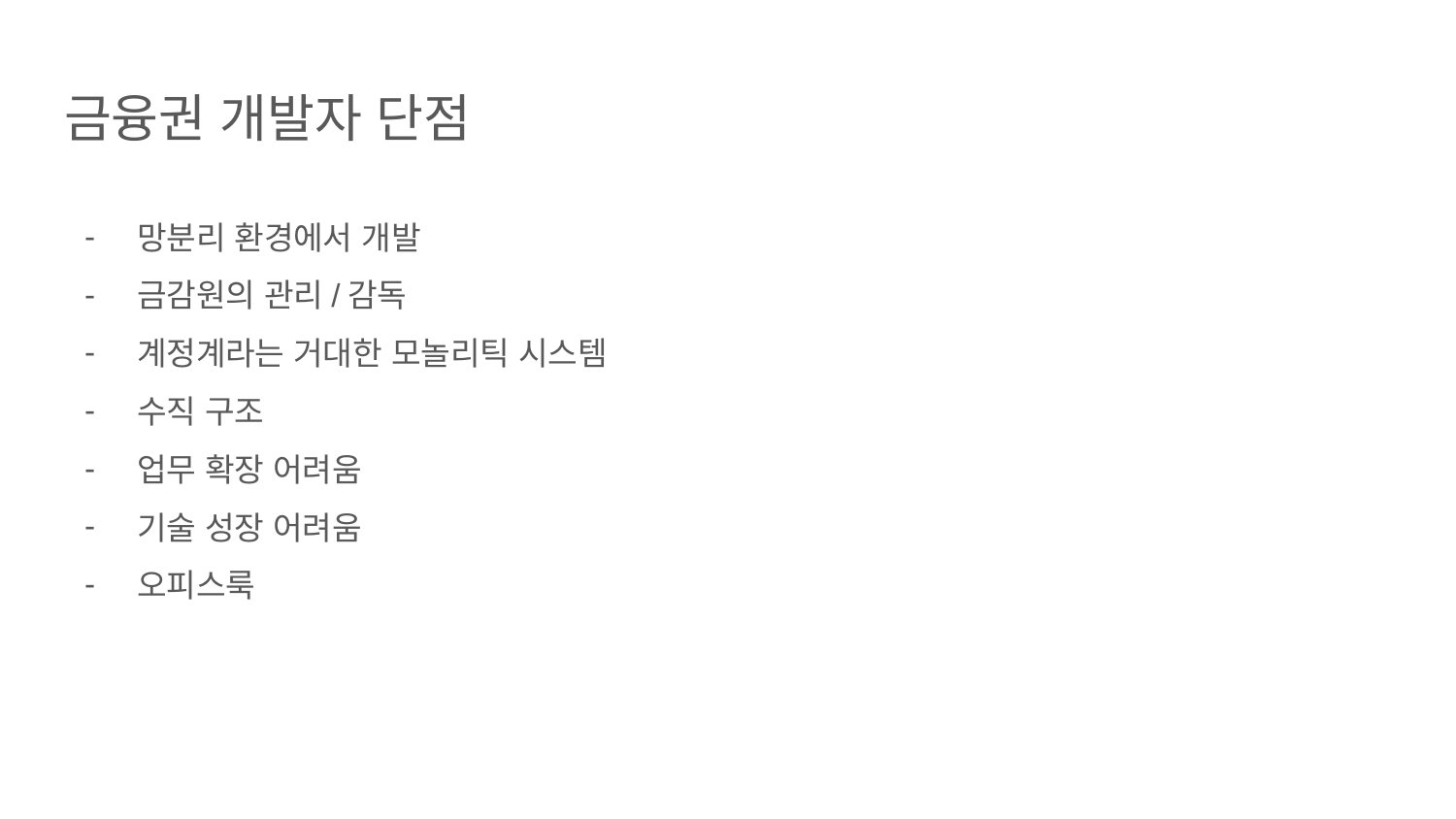

# 금융권 개발자 단점
망분리 환경에서 개발
금감원의 관리/감독
계정계라는 거대한 모놀리틱 시스템
수직 구조
업무 확장 어려움
기술 성장 어려움
오피스룩